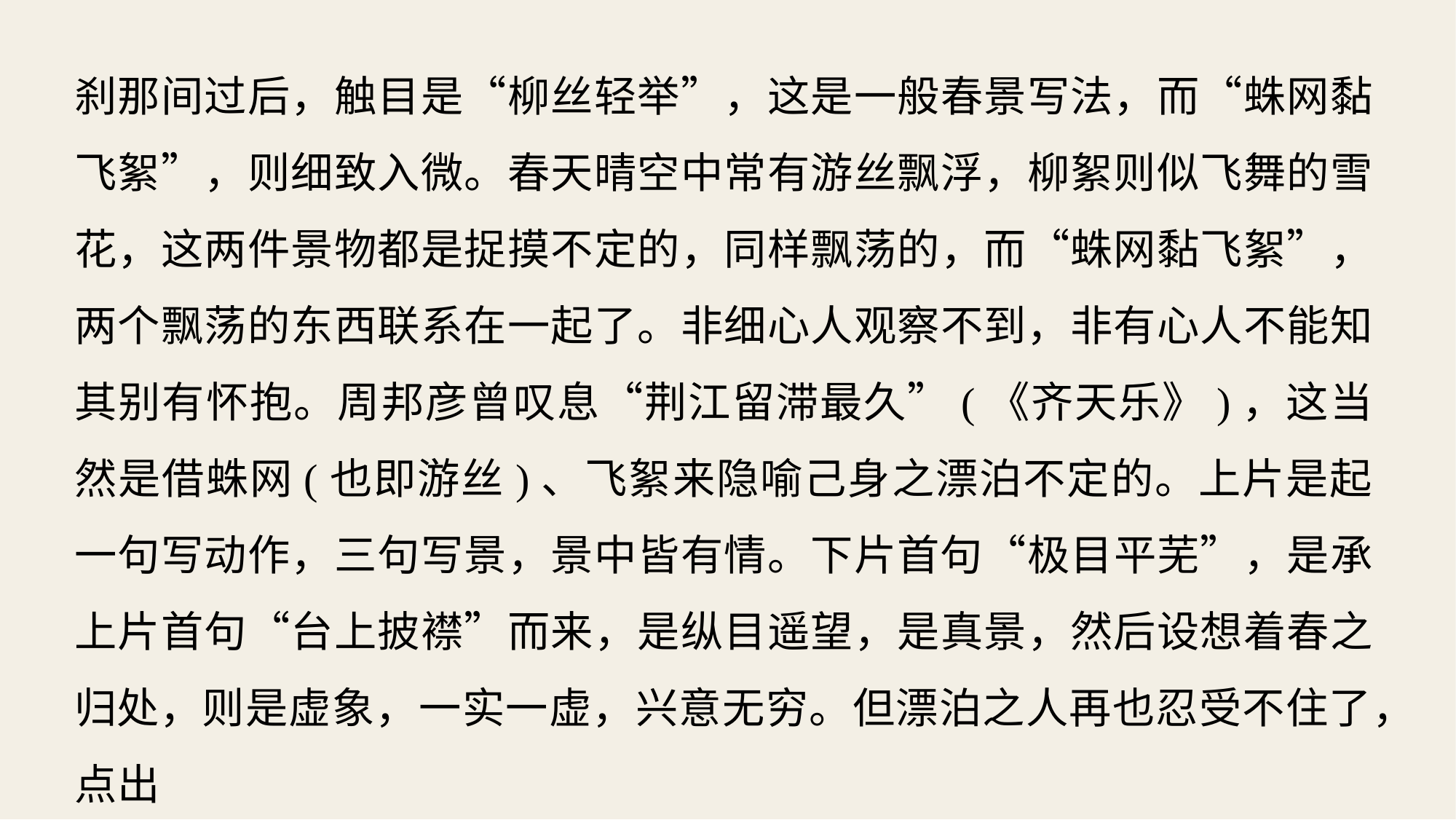

刹那间过后，触目是“柳丝轻举”，这是一般春景写法，而“蛛网黏飞絮”，则细致入微。春天晴空中常有游丝飘浮，柳絮则似飞舞的雪花，这两件景物都是捉摸不定的，同样飘荡的，而“蛛网黏飞絮”，两个飘荡的东西联系在一起了。非细心人观察不到，非有心人不能知其别有怀抱。周邦彦曾叹息“荆江留滞最久”(《齐天乐》)，这当然是借蛛网(也即游丝)、飞絮来隐喻己身之漂泊不定的。上片是起一句写动作，三句写景，景中皆有情。下片首句“极目平芜”，是承上片首句“台上披襟”而来，是纵目遥望，是真景，然后设想着春之归处，则是虚象，一实一虚，兴意无穷。但漂泊之人再也忍受不住了，点出